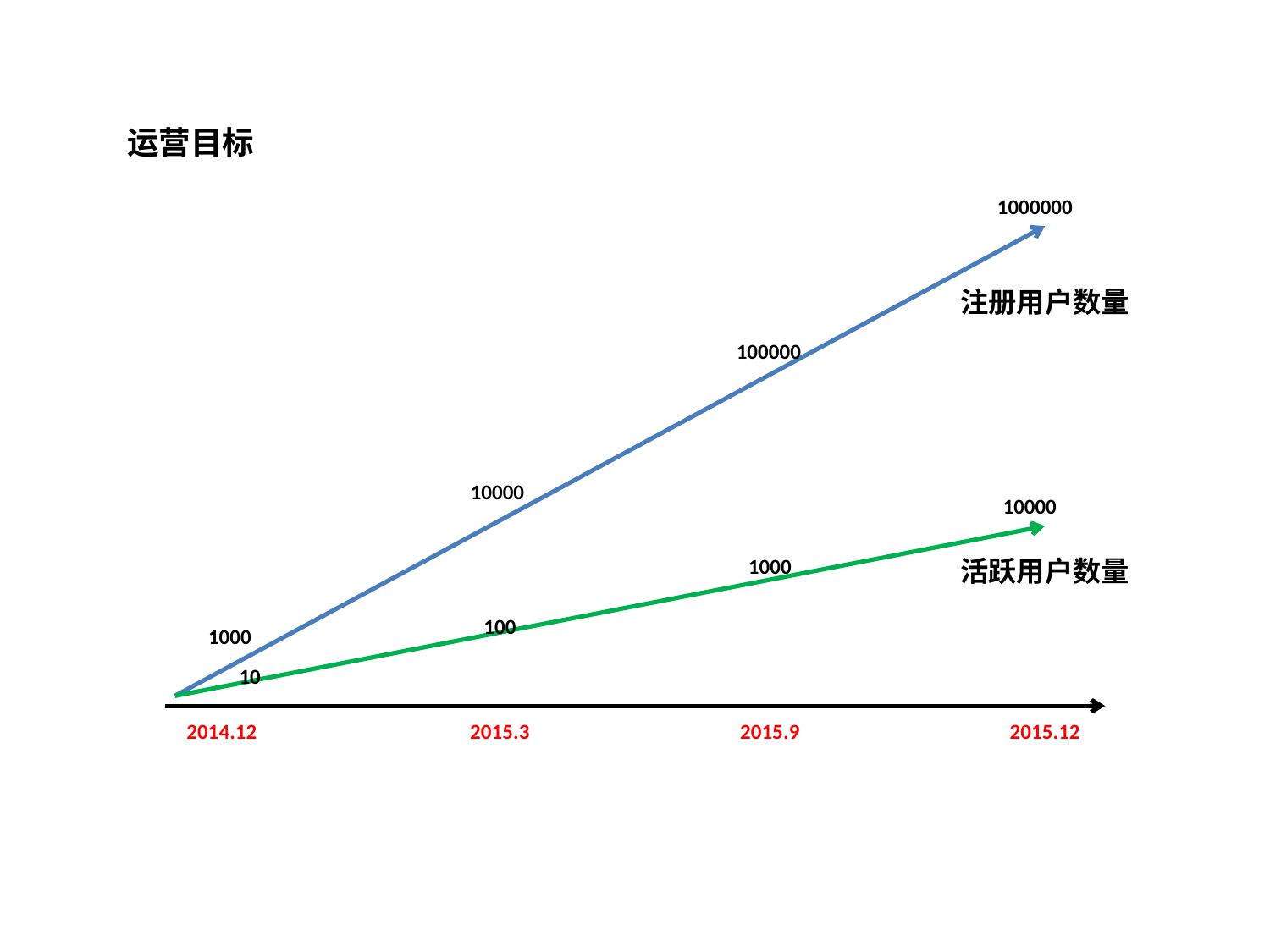

运营目标
1000000
注册用户数量
100000
10000
10000
1000
活跃用户数量
100
1000
10
2014.12
2015.3
2015.9
2015.12